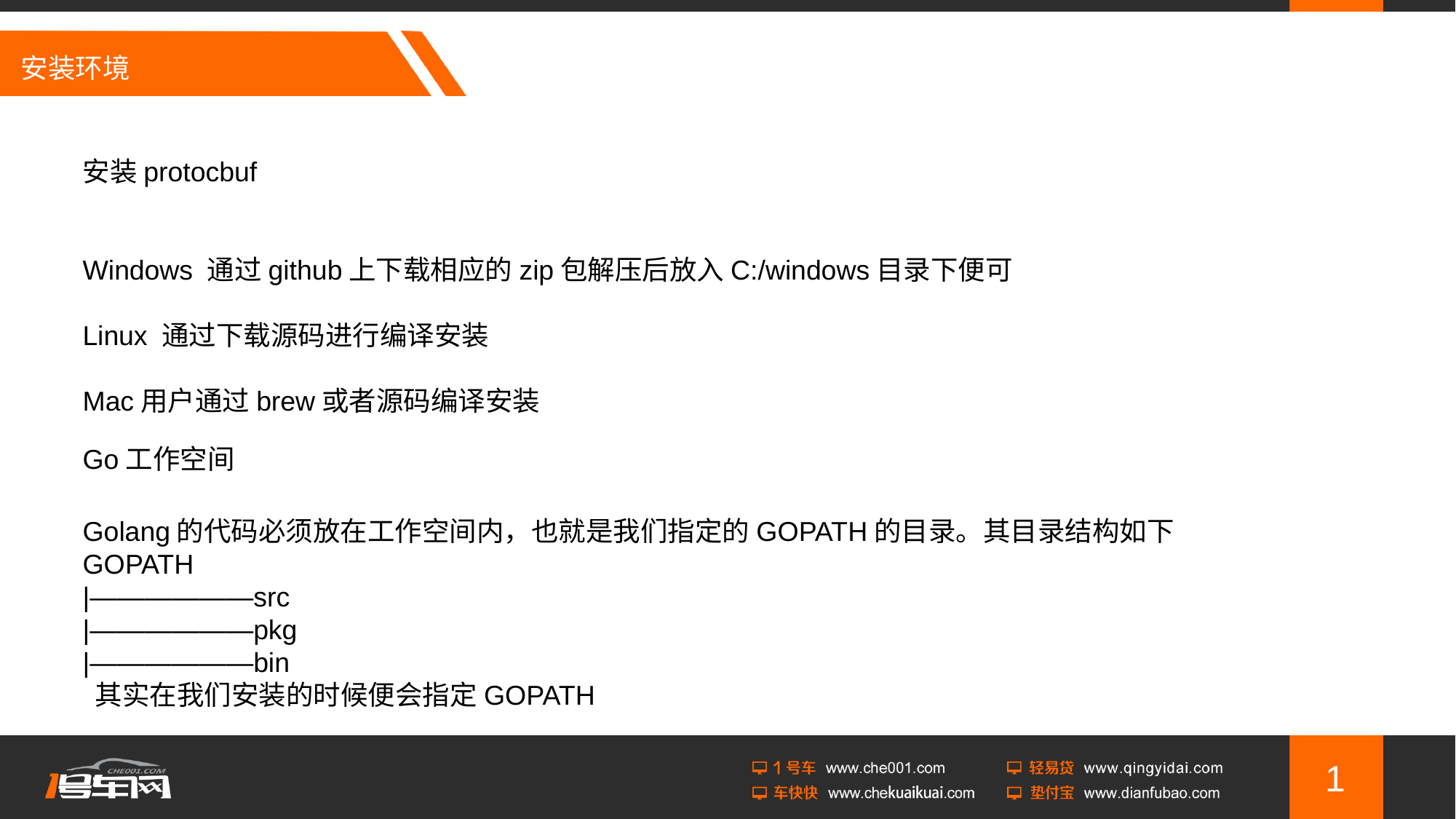

# 安装环境
安装protocbuf
Windows 通过github上下载相应的zip包解压后放入C:/windows目录下便可

Linux 通过下载源码进行编译安装

Mac用户通过brew或者源码编译安装
Go工作空间
Golang的代码必须放在工作空间内，也就是我们指定的GOPATH的目录。其目录结构如下
GOPATH
|——————src
|——————pkg
|——————bin
 其实在我们安装的时候便会指定GOPATH
1